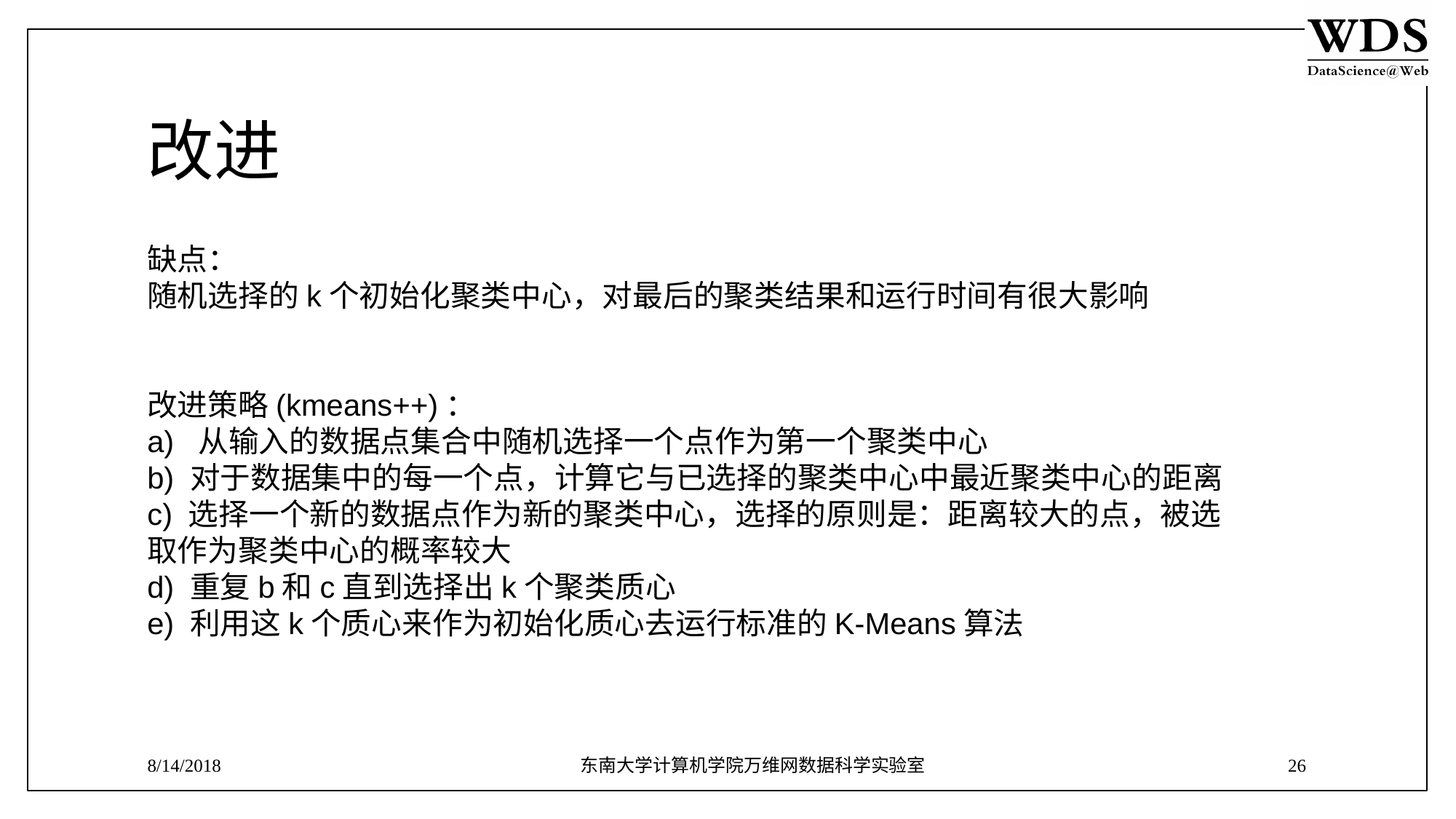

# 改进
缺点：
随机选择的k个初始化聚类中心，对最后的聚类结果和运行时间有很大影响

改进策略(kmeans++)：
a)  从输入的数据点集合中随机选择一个点作为第一个聚类中心
b) 对于数据集中的每一个点，计算它与已选择的聚类中心中最近聚类中心的距离
c) 选择一个新的数据点作为新的聚类中心，选择的原则是：距离较大的点，被选取作为聚类中心的概率较大
d) 重复b和c直到选择出k个聚类质心
e) 利用这k个质心来作为初始化质心去运行标准的K-Means算法
8/14/2018
东南大学计算机学院万维网数据科学实验室
26